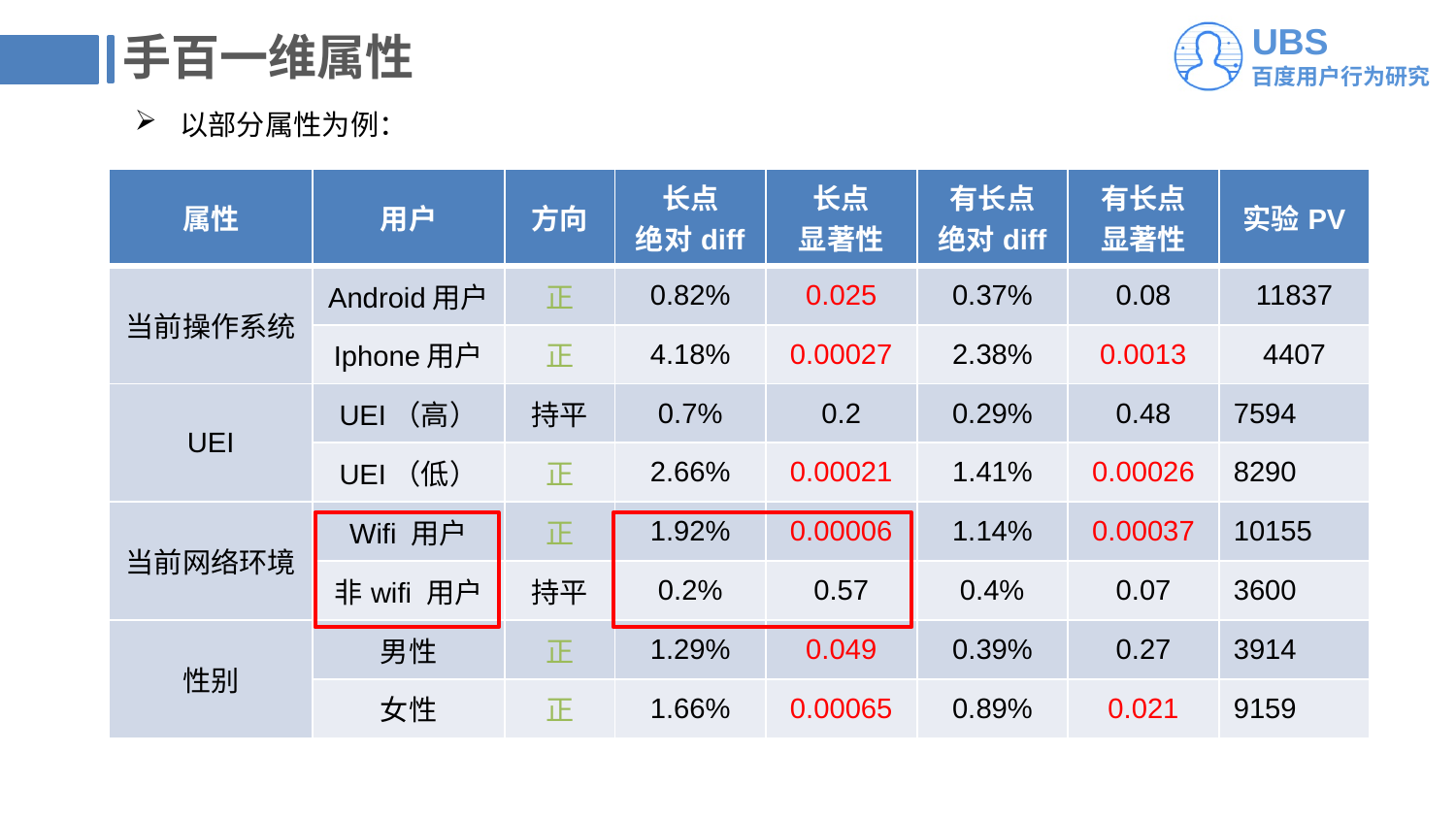

# 手百一维属性

以部分属性为例：
| 属性 | 用户 | 方向 | 长点 绝对diff | 长点 显著性 | 有长点 绝对diff | 有长点 显著性 | 实验PV |
| --- | --- | --- | --- | --- | --- | --- | --- |
| 当前操作系统 | Android用户 | 正 | 0.82% | 0.025 | 0.37% | 0.08 | 11837 |
|  | Iphone用户 | 正 | 4.18% | 0.00027 | 2.38% | 0.0013 | 4407 |
| UEI | UEI（高） | 持平 | 0.7% | 0.2 | 0.29% | 0.48 | 7594 |
|  | UEI（低） | 正 | 2.66% | 0.00021 | 1.41% | 0.00026 | 8290 |
| 当前网络环境 | Wifi 用户 | 正 | 1.92% | 0.00006 | 1.14% | 0.00037 | 10155 |
|  | 非wifi 用户 | 持平 | 0.2% | 0.57 | 0.4% | 0.07 | 3600 |
| 性别 | 男性 | 正 | 1.29% | 0.049 | 0.39% | 0.27 | 3914 |
|  | 女性 | 正 | 1.66% | 0.00065 | 0.89% | 0.021 | 9159 |